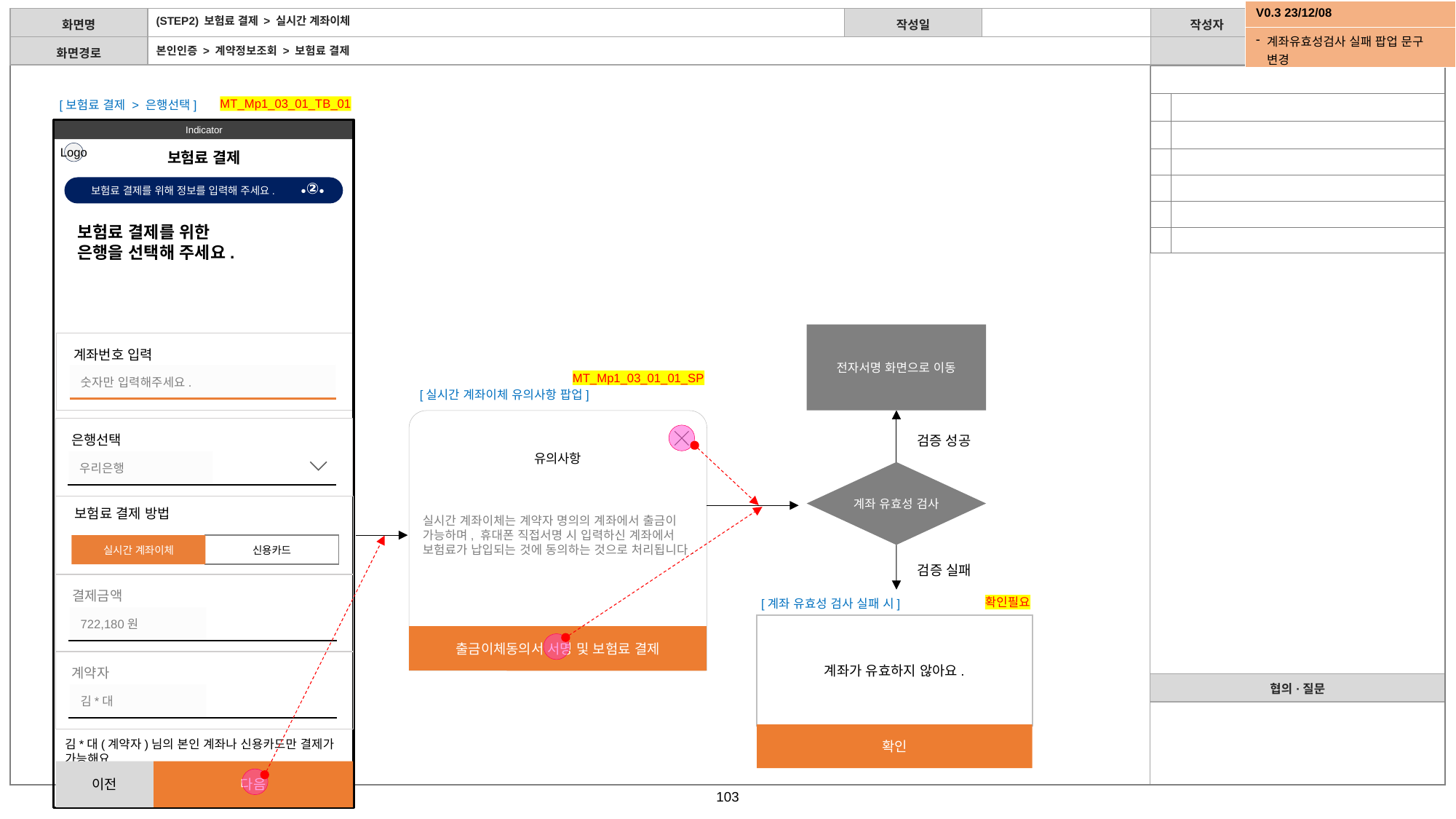

| V0.3 23/12/08 |
| --- |
| 계좌유효성검사 실패 팝업 문구 변경 |
(STEP2) 보험료 결제 > 실시간 계좌이체

본인인증 > 계약정보조회 > 보험료 결제
|  |  |
| --- | --- |
|  |  |
|  |  |
|  |  |
|  |  |
|  |  |
|  |  |
MT_Mp1_03_01_TB_01
[보험료 결제 > 은행선택]

Indicator
Logo
보험료 결제

●②●
보험료 결제를 위해 정보를 입력해 주세요.
보험료 결제를 위한
은행을 선택해 주세요.
전자서명 화면으로 이동

계좌번호 입력
숫자만 입력해주세요.
MT_Mp1_03_01_01_SP
[실시간 계좌이체 유의사항 팝업]

은행선택
우리은행
검증 성공
유의사항

계좌 유효성 검사

보험료 결제 방법
실시간 계좌이체
신용카드
실시간 계좌이체는 계약자 명의의 계좌에서 출금이 가능하며, 휴대폰 직접서명 시 입력하신 계좌에서 보험료가 납입되는 것에 동의하는 것으로 처리됩니다.
검증 실패

결제금액
722,180원
확인필요
[계좌 유효성 검사 실패 시]
계좌가 유효하지 않아요.
확인
이전
다음
출금이체동의서 서명 및 보험료 결제

계약자
김*대

김*대(계약자)님의 본인 계좌나 신용카드만 결제가 가능해요.
이전
다음